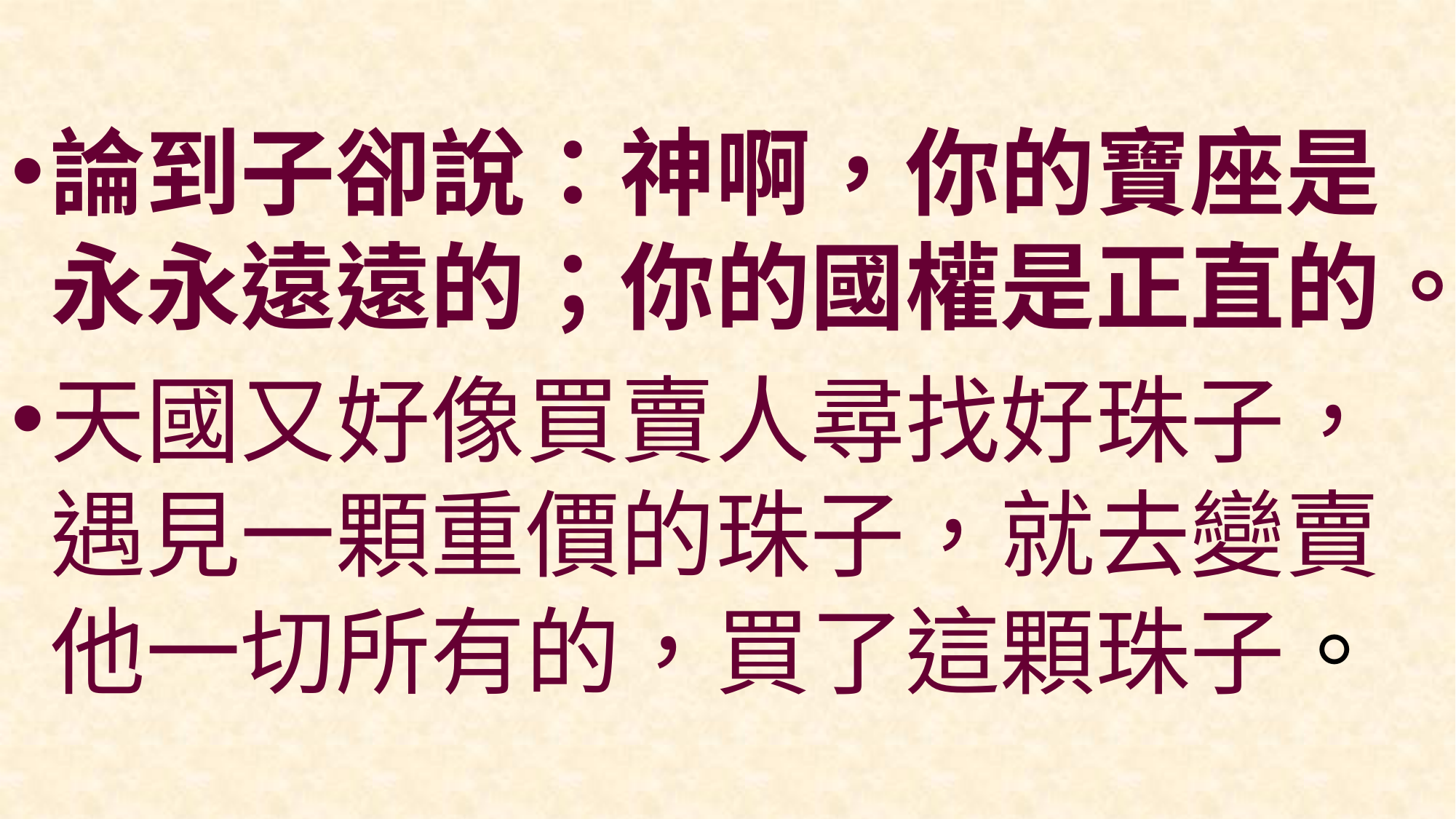

論到子卻說：神啊，你的寶座是永永遠遠的；你的國權是正直的。
天國又好像買賣人尋找好珠子，遇見一顆重價的珠子，就去變賣他一切所有的，買了這顆珠子。